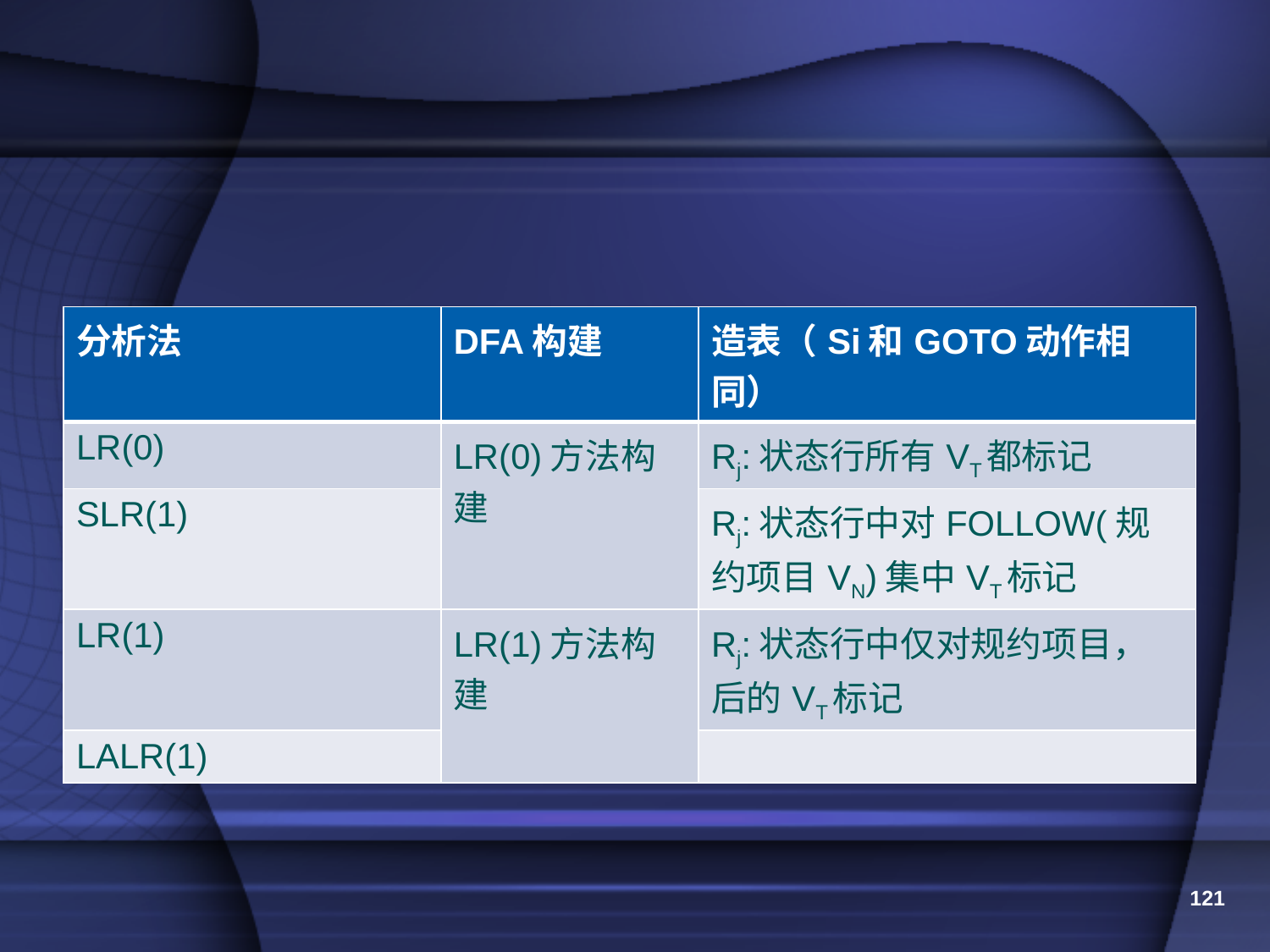

| 分析法 | DFA构建 | 造表（Si和GOTO动作相同） |
| --- | --- | --- |
| LR(0) | LR(0)方法构建 | Rj:状态行所有VT都标记 |
| SLR(1) |  | Rj:状态行中对FOLLOW(规约项目VN)集中VT标记 |
| LR(1) | LR(1)方法构建 | Rj:状态行中仅对规约项目，后的VT标记 |
| LALR(1) |  |  |
121